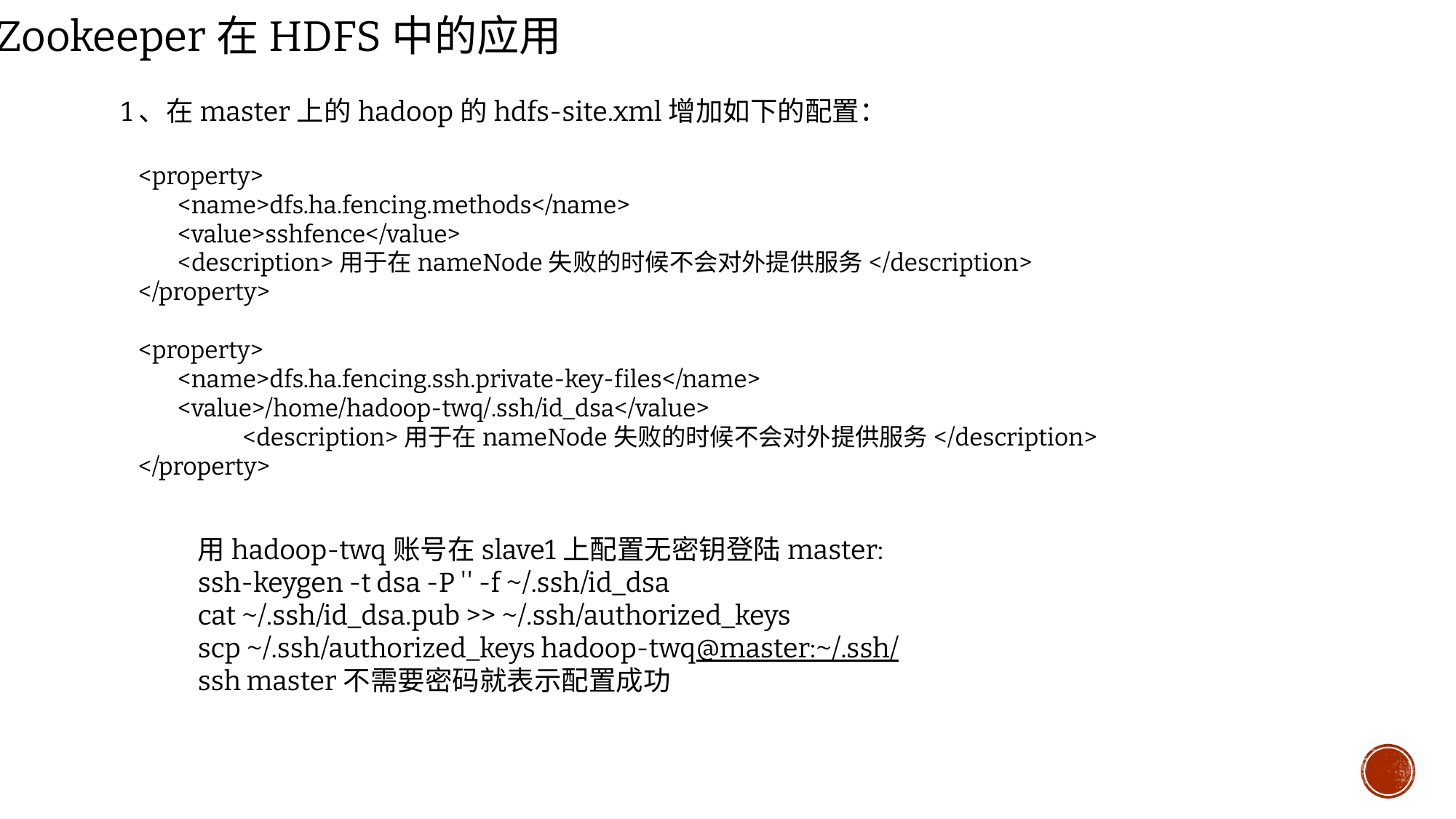

Zookeeper在HDFS中的应用
1、在master上的hadoop的hdfs-site.xml增加如下的配置：
        <property>
                <name>dfs.ha.fencing.methods</name>
                <value>sshfence</value>
                <description>用于在nameNode失败的时候不会对外提供服务</description>
        </property>

        <property>
                <name>dfs.ha.fencing.ssh.private-key-files</name>
                <value>/home/hadoop-twq/.ssh/id_dsa</value>
	       <description>用于在nameNode失败的时候不会对外提供服务</description>
        </property>

用hadoop-twq账号在slave1上配置无密钥登陆master:
ssh-keygen -t dsa -P '' -f ~/.ssh/id_dsa
cat ~/.ssh/id_dsa.pub >> ~/.ssh/authorized_keys
scp ~/.ssh/authorized_keys hadoop-twq@master:~/.ssh/
ssh master不需要密码就表示配置成功